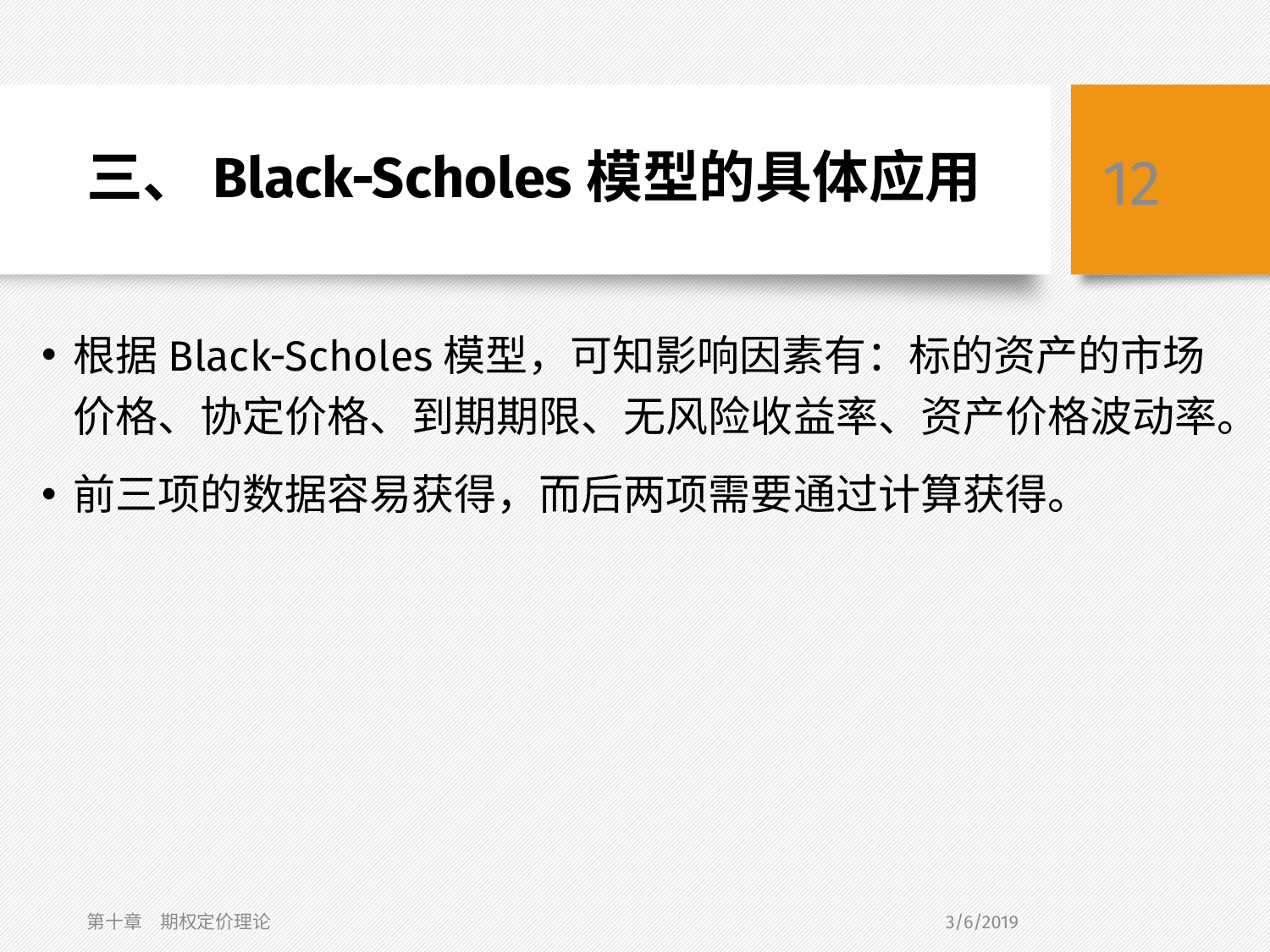

# 三、Black-Scholes模型的具体应用
12
根据Black-Scholes模型，可知影响因素有：标的资产的市场价格、协定价格、到期期限、无风险收益率、资产价格波动率。
前三项的数据容易获得，而后两项需要通过计算获得。

3/6/2019
第十章　期权定价理论